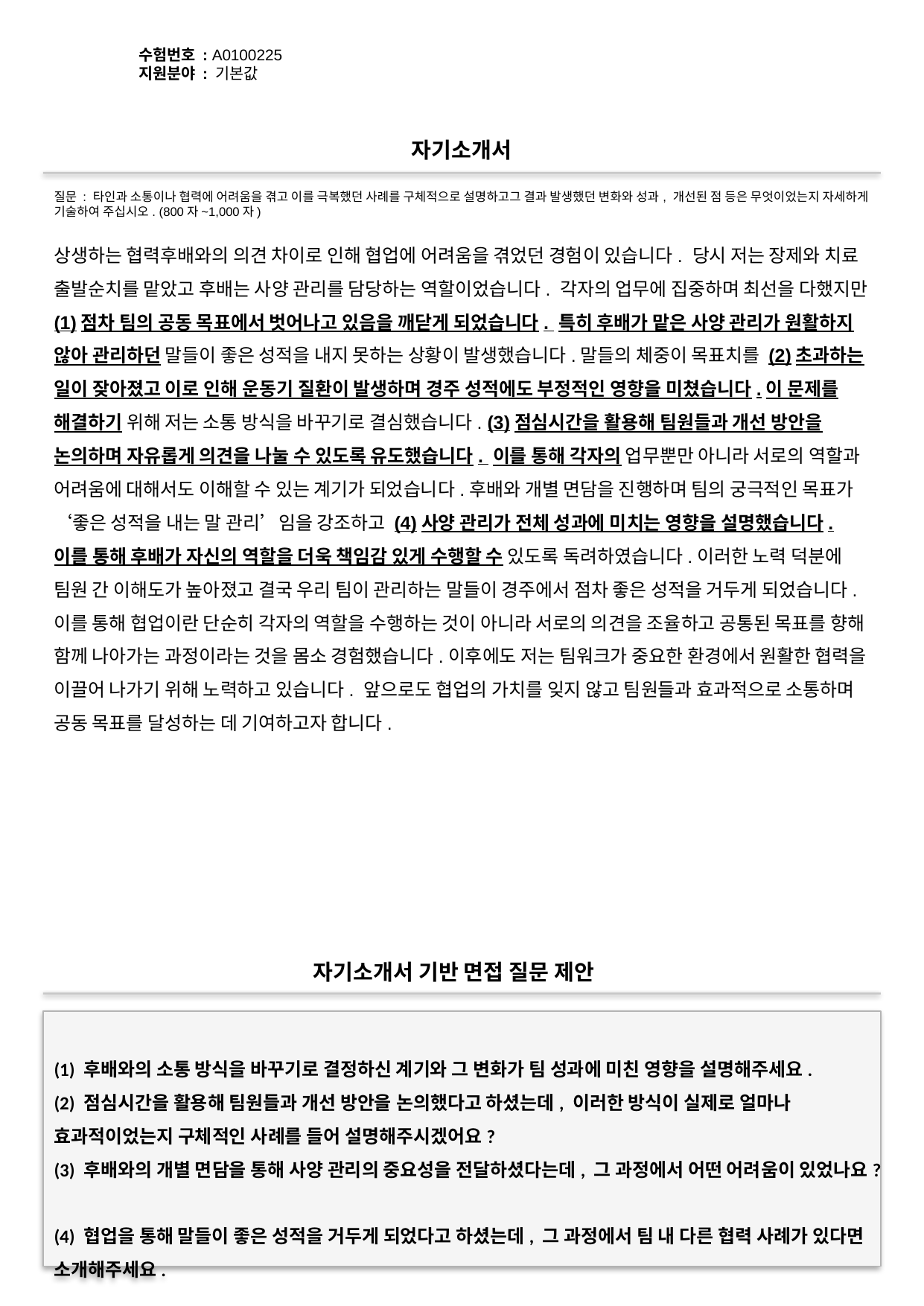

수험번호 : A0100225
지원분야 : 기본값
#

자기소개서

질문 : 타인과 소통이나 협력에 어려움을 겪고 이를 극복했던 사례를 구체적으로 설명하고그 결과 발생했던 변화와 성과, 개선된 점 등은 무엇이었는지 자세하게 기술하여 주십시오. (800자~1,000자)

상생하는 협력후배와의 의견 차이로 인해 협업에 어려움을 겪었던 경험이 있습니다. 당시 저는 장제와 치료 출발순치를 맡았고 후배는 사양 관리를 담당하는 역할이었습니다. 각자의 업무에 집중하며 최선을 다했지만 (1)점차 팀의 공동 목표에서 벗어나고 있음을 깨닫게 되었습니다. 특히 후배가 맡은 사양 관리가 원활하지 않아 관리하던 말들이 좋은 성적을 내지 못하는 상황이 발생했습니다.말들의 체중이 목표치를 (2)초과하는 일이 잦아졌고 이로 인해 운동기 질환이 발생하며 경주 성적에도 부정적인 영향을 미쳤습니다.이 문제를 해결하기 위해 저는 소통 방식을 바꾸기로 결심했습니다. (3)점심시간을 활용해 팀원들과 개선 방안을 논의하며 자유롭게 의견을 나눌 수 있도록 유도했습니다. 이를 통해 각자의 업무뿐만 아니라 서로의 역할과 어려움에 대해서도 이해할 수 있는 계기가 되었습니다.후배와 개별 면담을 진행하며 팀의 궁극적인 목표가 ‘좋은 성적을 내는 말 관리’임을 강조하고 (4)사양 관리가 전체 성과에 미치는 영향을 설명했습니다. 이를 통해 후배가 자신의 역할을 더욱 책임감 있게 수행할 수 있도록 독려하였습니다.이러한 노력 덕분에 팀원 간 이해도가 높아졌고 결국 우리 팀이 관리하는 말들이 경주에서 점차 좋은 성적을 거두게 되었습니다. 이를 통해 협업이란 단순히 각자의 역할을 수행하는 것이 아니라 서로의 의견을 조율하고 공통된 목표를 향해 함께 나아가는 과정이라는 것을 몸소 경험했습니다.이후에도 저는 팀워크가 중요한 환경에서 원활한 협력을 이끌어 나가기 위해 노력하고 있습니다. 앞으로도 협업의 가치를 잊지 않고 팀원들과 효과적으로 소통하며 공동 목표를 달성하는 데 기여하고자 합니다.

자기소개서 기반 면접 질문 제안

(1) 후배와의 소통 방식을 바꾸기로 결정하신 계기와 그 변화가 팀 성과에 미친 영향을 설명해주세요.
(2) 점심시간을 활용해 팀원들과 개선 방안을 논의했다고 하셨는데, 이러한 방식이 실제로 얼마나 효과적이었는지 구체적인 사례를 들어 설명해주시겠어요?
(3) 후배와의 개별 면담을 통해 사양 관리의 중요성을 전달하셨다는데, 그 과정에서 어떤 어려움이 있었나요?
(4) 협업을 통해 말들이 좋은 성적을 거두게 되었다고 하셨는데, 그 과정에서 팀 내 다른 협력 사례가 있다면 소개해주세요.